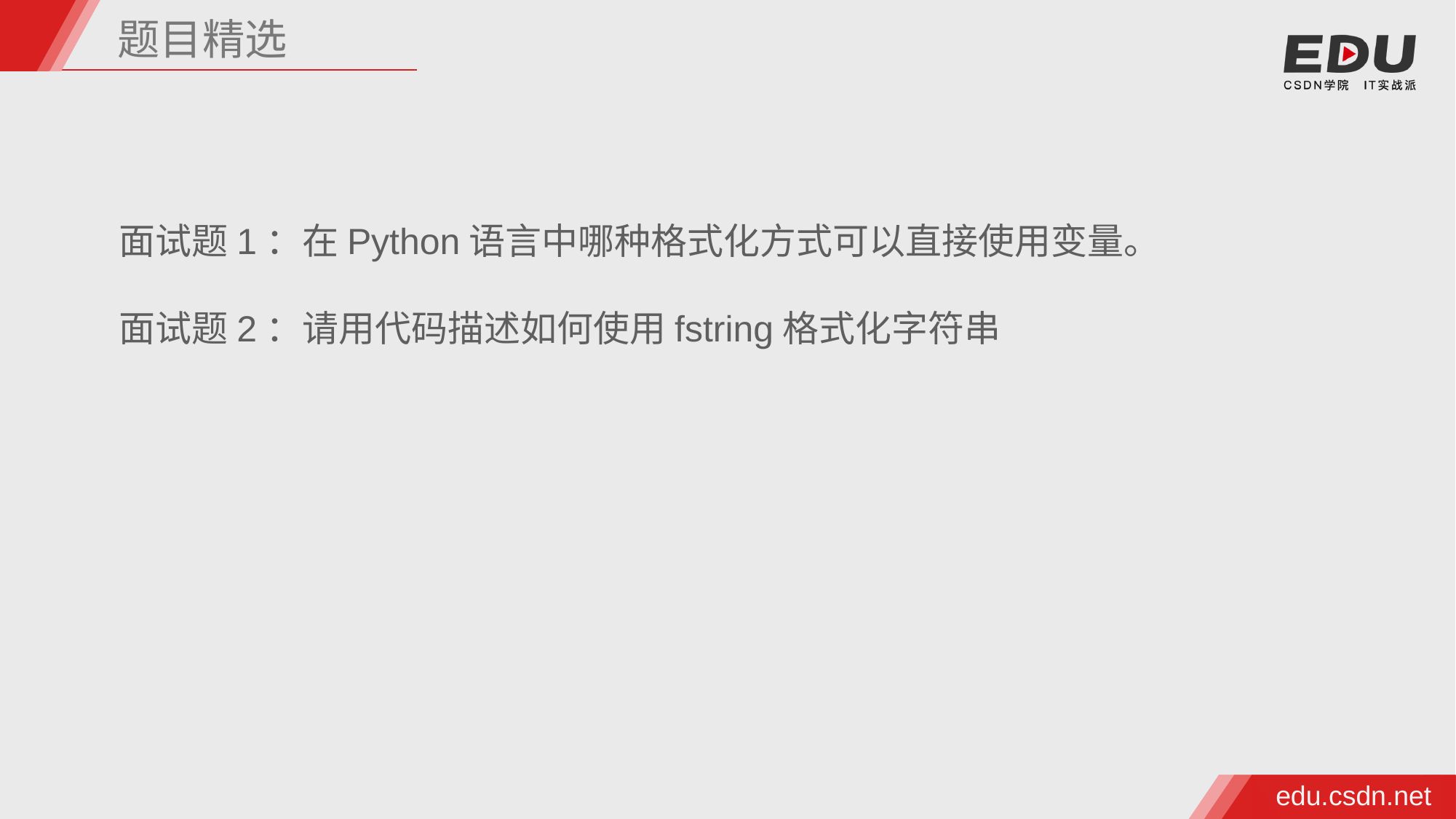

题目精选
面试题1：在Python语言中哪种格式化方式可以直接使用变量。
面试题2：请用代码描述如何使用fstring格式化字符串
edu.csdn.net